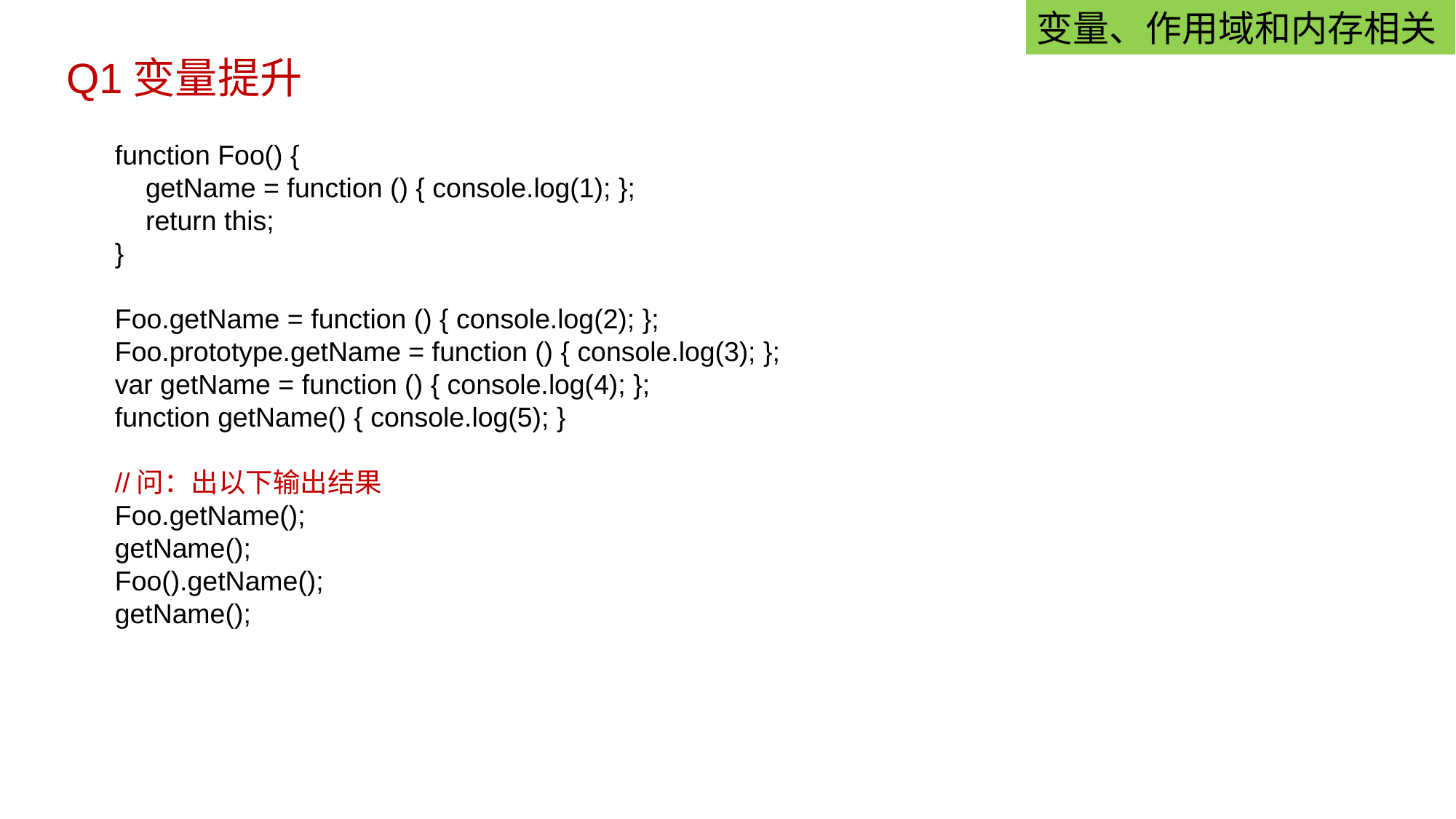

变量、作用域和内存相关
Q1变量提升

function Foo() {
    getName = function () { console.log(1); };
    return this;
}

Foo.getName = function () { console.log(2); };
Foo.prototype.getName = function () { console.log(3); };
var getName = function () { console.log(4); };
function getName() { console.log(5); }

//问：出以下输出结果
Foo.getName();
getName();
Foo().getName();
getName();